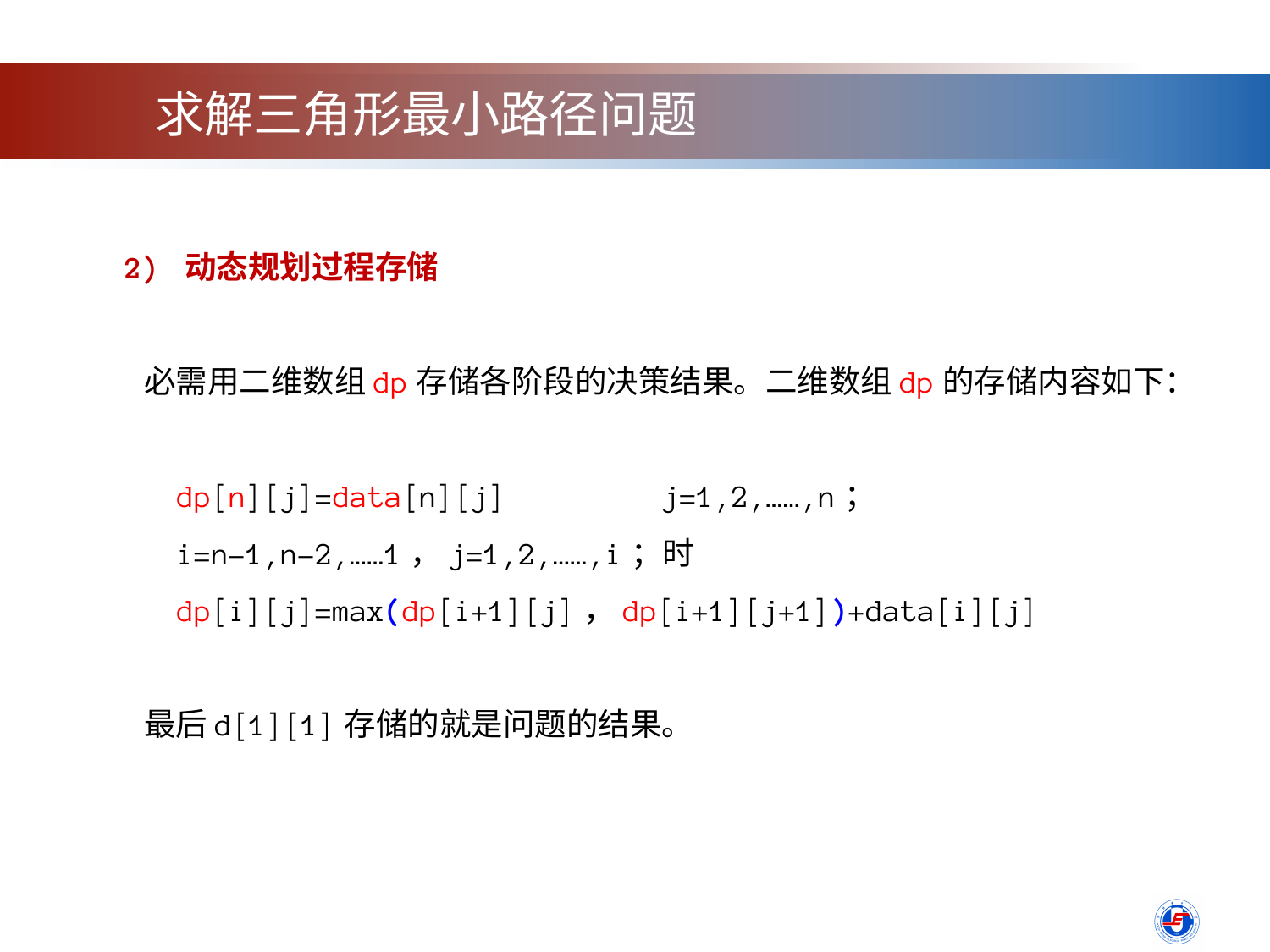

求解三角形最小路径问题
 2) 动态规划过程存储

    必需用二维数组dp存储各阶段的决策结果。二维数组dp的存储内容如下：

    dp[n][j]=data[n][j]         j=1,2,……,n；
    i=n-1,n-2,……1，j=1,2,……,i；时
    dp[i][j]=max(dp[i+1][j]，dp[i+1][j+1])+data[i][j]

    最后d[1][1]存储的就是问题的结果。